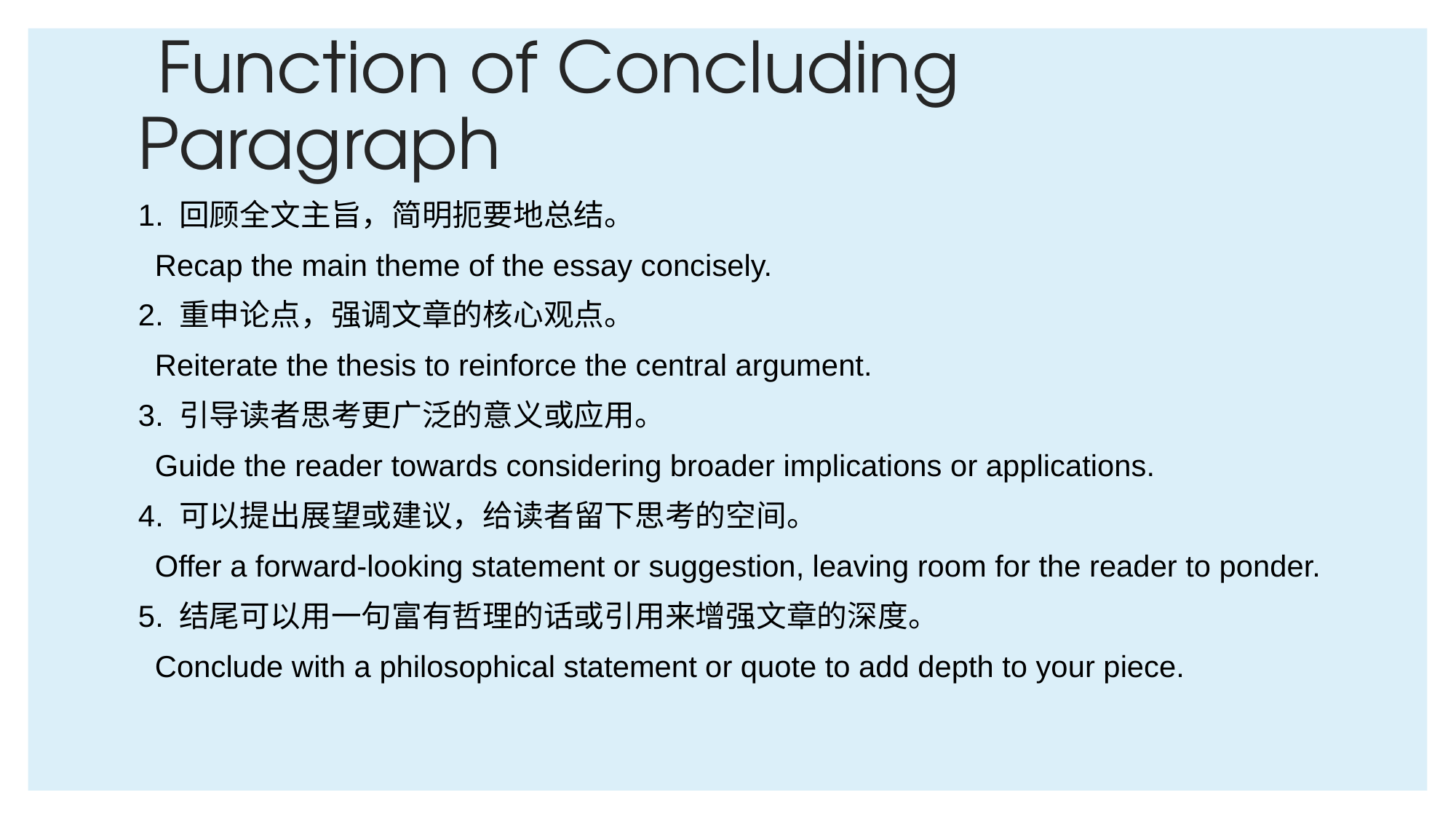

# Function of Concluding Paragraph
1. 回顾全文主旨，简明扼要地总结。
  Recap the main theme of the essay concisely.
2. 重申论点，强调文章的核心观点。
  Reiterate the thesis to reinforce the central argument.
3. 引导读者思考更广泛的意义或应用。
  Guide the reader towards considering broader implications or applications.
4. 可以提出展望或建议，给读者留下思考的空间。
  Offer a forward-looking statement or suggestion, leaving room for the reader to ponder.
5. 结尾可以用一句富有哲理的话或引用来增强文章的深度。
  Conclude with a philosophical statement or quote to add depth to your piece.